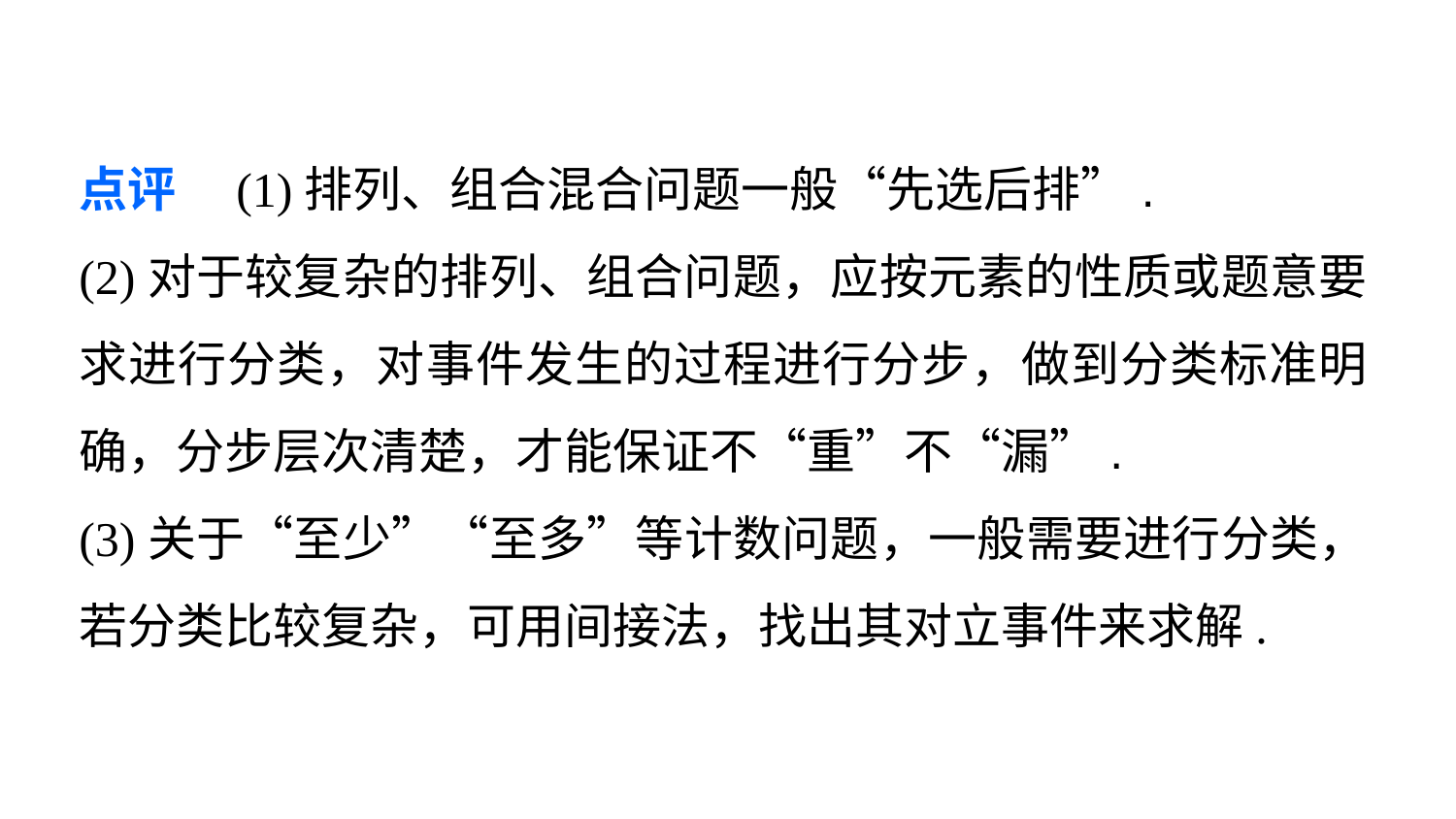

点评　(1)排列、组合混合问题一般“先选后排”.
(2)对于较复杂的排列、组合问题，应按元素的性质或题意要求进行分类，对事件发生的过程进行分步，做到分类标准明确，分步层次清楚，才能保证不“重”不“漏”.
(3)关于“至少”“至多”等计数问题，一般需要进行分类，若分类比较复杂，可用间接法，找出其对立事件来求解.